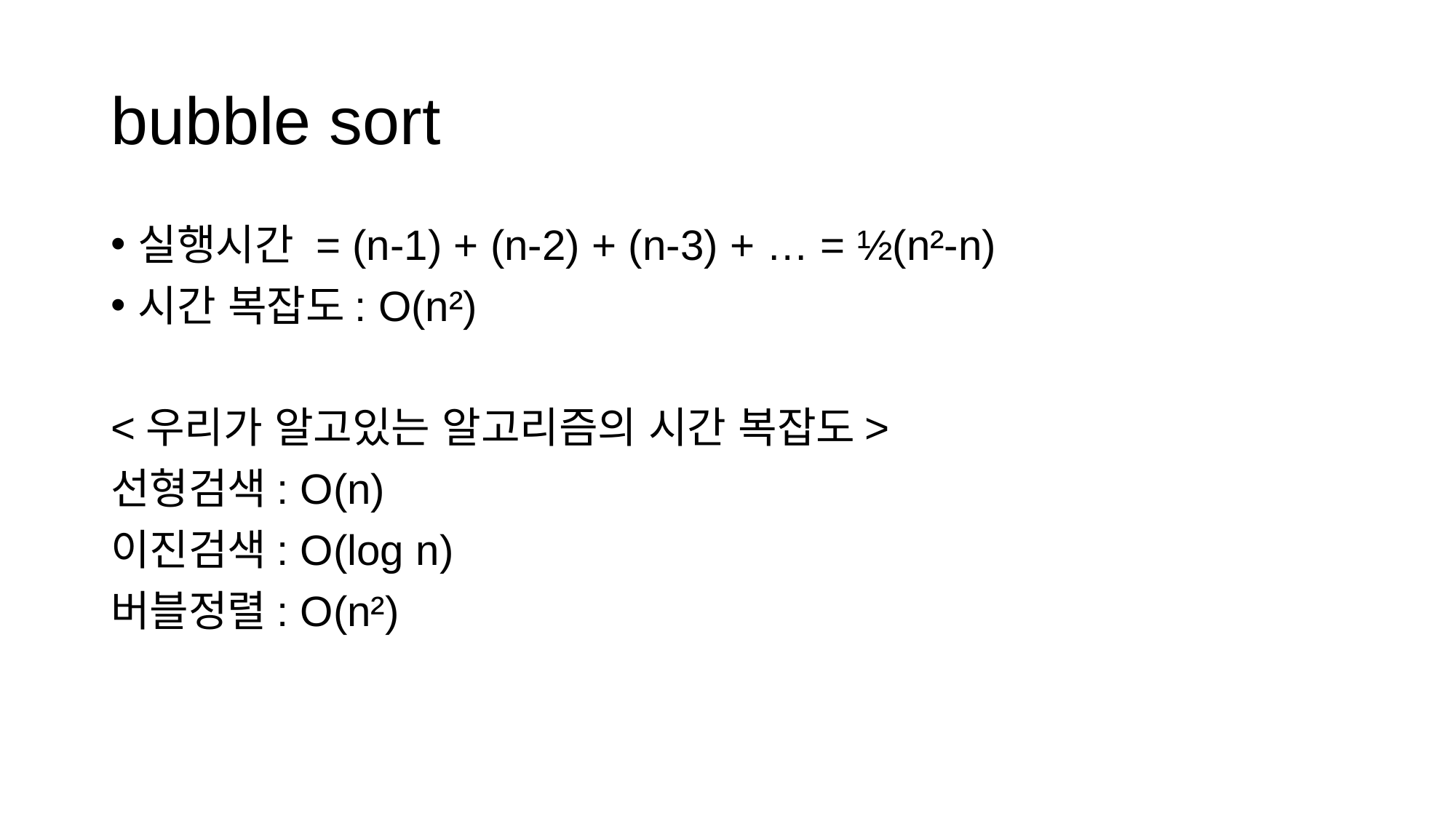

# bubble sort
실행시간 = (n-1) + (n-2) + (n-3) + … = ½(n²-n)
시간 복잡도: O(n²)

<우리가 알고있는 알고리즘의 시간 복잡도>
선형검색: O(n)
이진검색: O(log n)
버블정렬: O(n²)